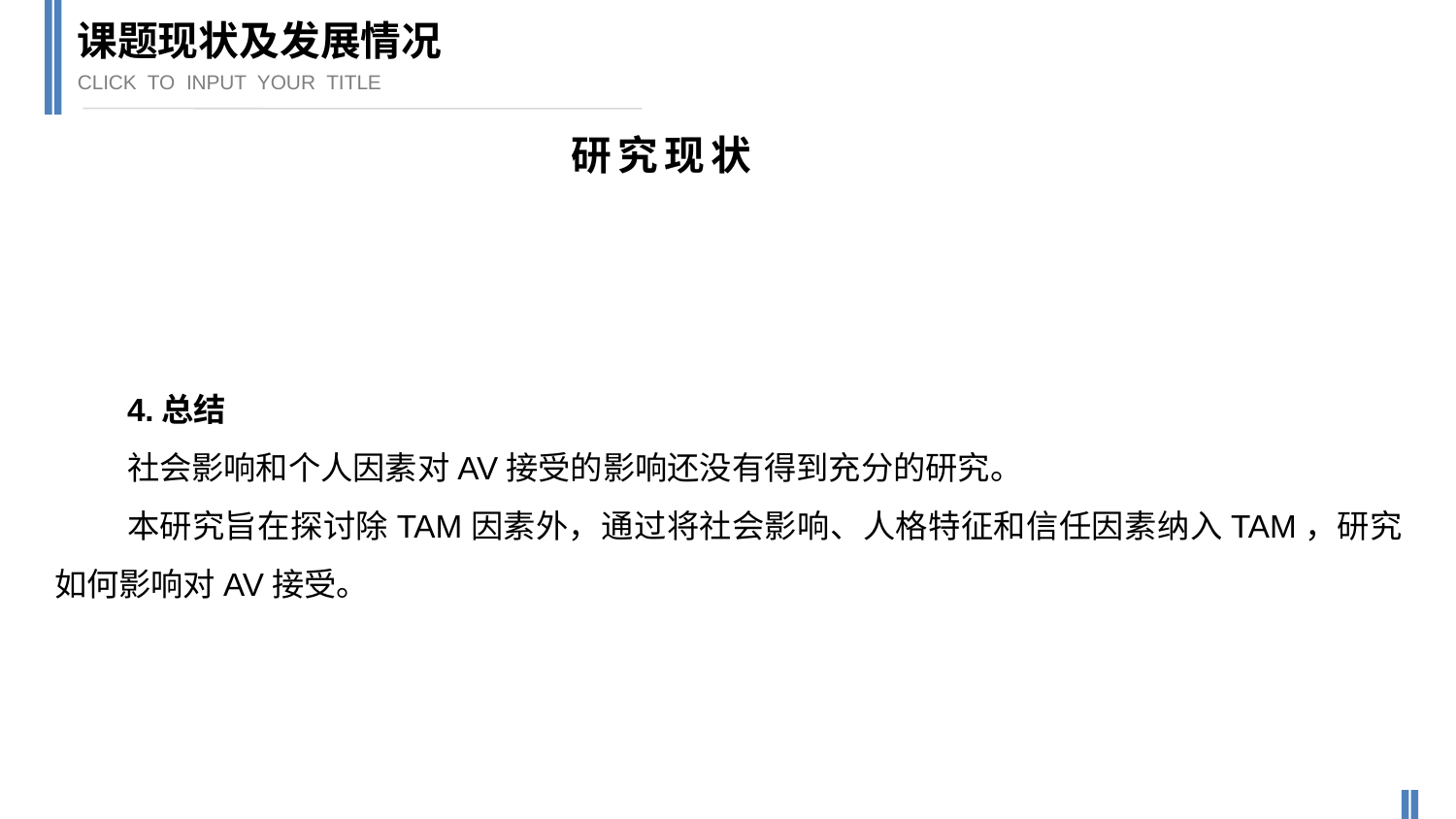

课题现状及发展情况
CLICK  TO  INPUT  YOUR  TITLE
研究现状
4.总结
社会影响和个人因素对AV接受的影响还没有得到充分的研究。
本研究旨在探讨除TAM因素外，通过将社会影响、人格特征和信任因素纳入TAM，研究如何影响对AV接受。